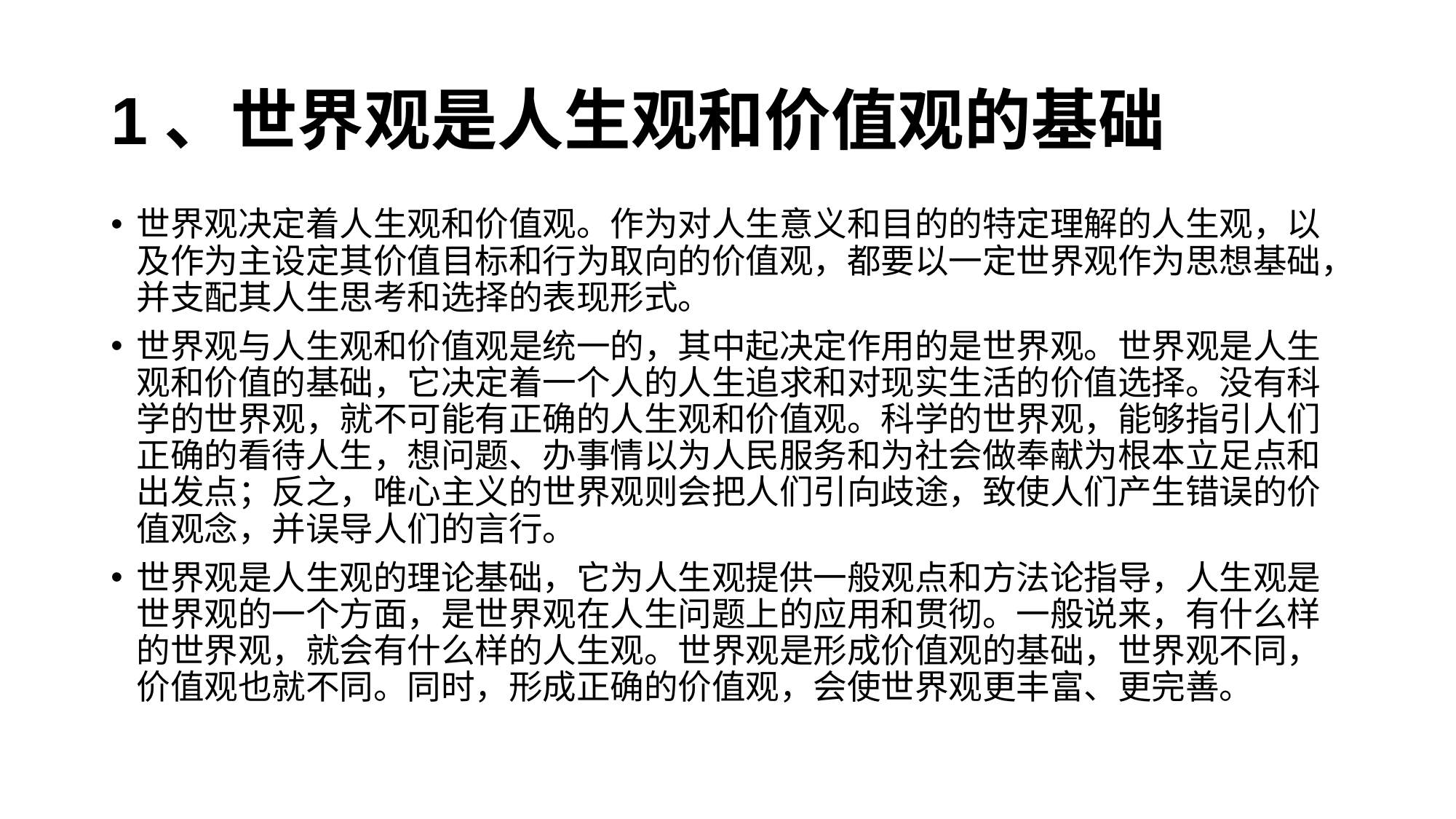

# 1、世界观是人生观和价值观的基础
世界观决定着人生观和价值观。作为对人生意义和目的的特定理解的人生观，以及作为主设定其价值目标和行为取向的价值观，都要以一定世界观作为思想基础，并支配其人生思考和选择的表现形式。
世界观与人生观和价值观是统一的，其中起决定作用的是世界观。世界观是人生观和价值的基础，它决定着一个人的人生追求和对现实生活的价值选择。没有科学的世界观，就不可能有正确的人生观和价值观。科学的世界观，能够指引人们正确的看待人生，想问题、办事情以为人民服务和为社会做奉献为根本立足点和出发点；反之，唯心主义的世界观则会把人们引向歧途，致使人们产生错误的价值观念，并误导人们的言行。
世界观是人生观的理论基础，它为人生观提供一般观点和方法论指导，人生观是世界观的一个方面，是世界观在人生问题上的应用和贯彻。一般说来，有什么样的世界观，就会有什么样的人生观。世界观是形成价值观的基础，世界观不同，价值观也就不同。同时，形成正确的价值观，会使世界观更丰富、更完善。